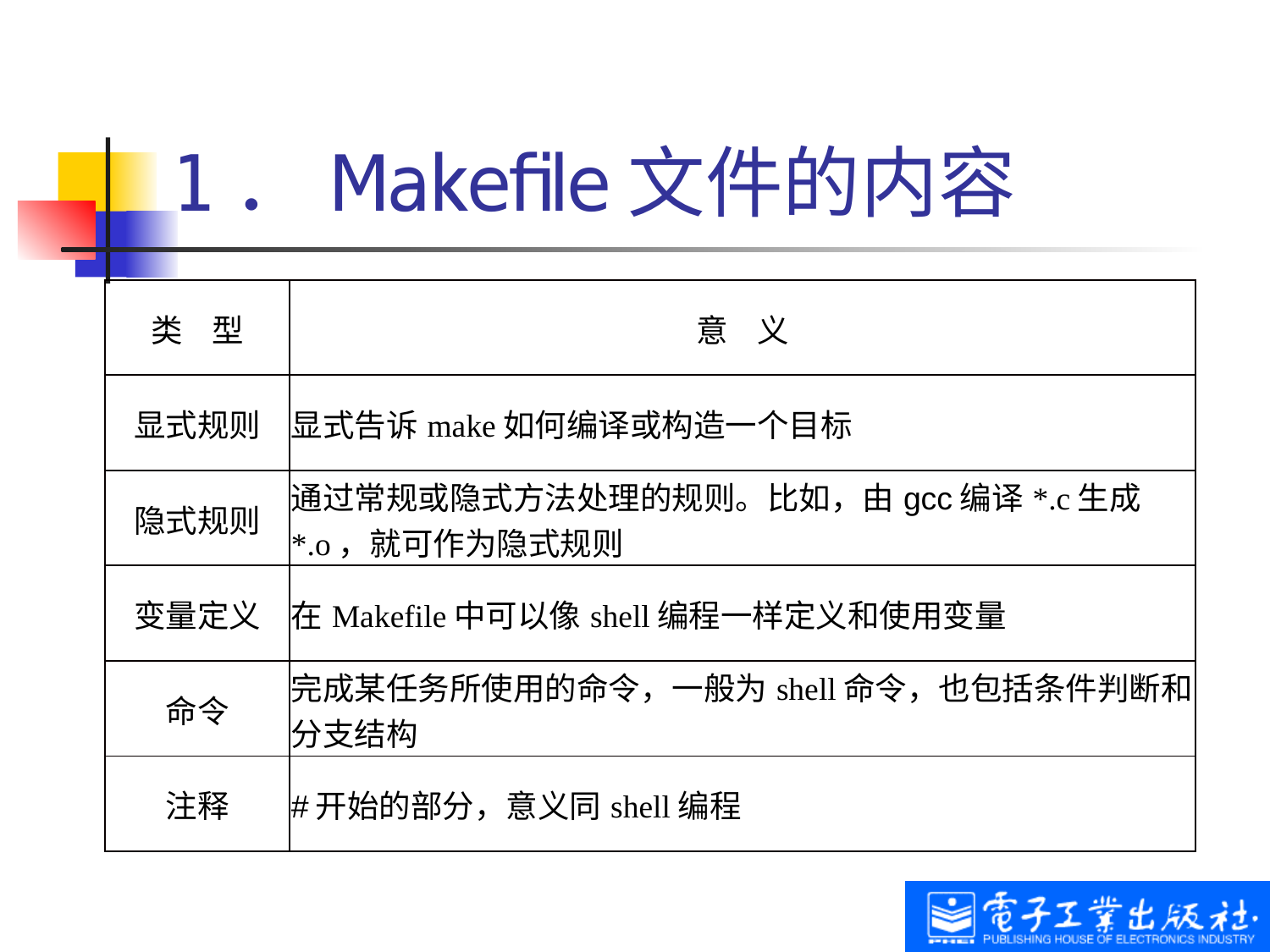

# 1．Makefile文件的内容
| 类 型 | 意 义 |
| --- | --- |
| 显式规则 | 显式告诉make如何编译或构造一个目标 |
| 隐式规则 | 通过常规或隐式方法处理的规则。比如，由gcc编译\*.c生成\*.o，就可作为隐式规则 |
| 变量定义 | 在Makefile中可以像shell编程一样定义和使用变量 |
| 命令 | 完成某任务所使用的命令，一般为shell命令，也包括条件判断和分支结构 |
| 注释 | #开始的部分，意义同shell编程 |